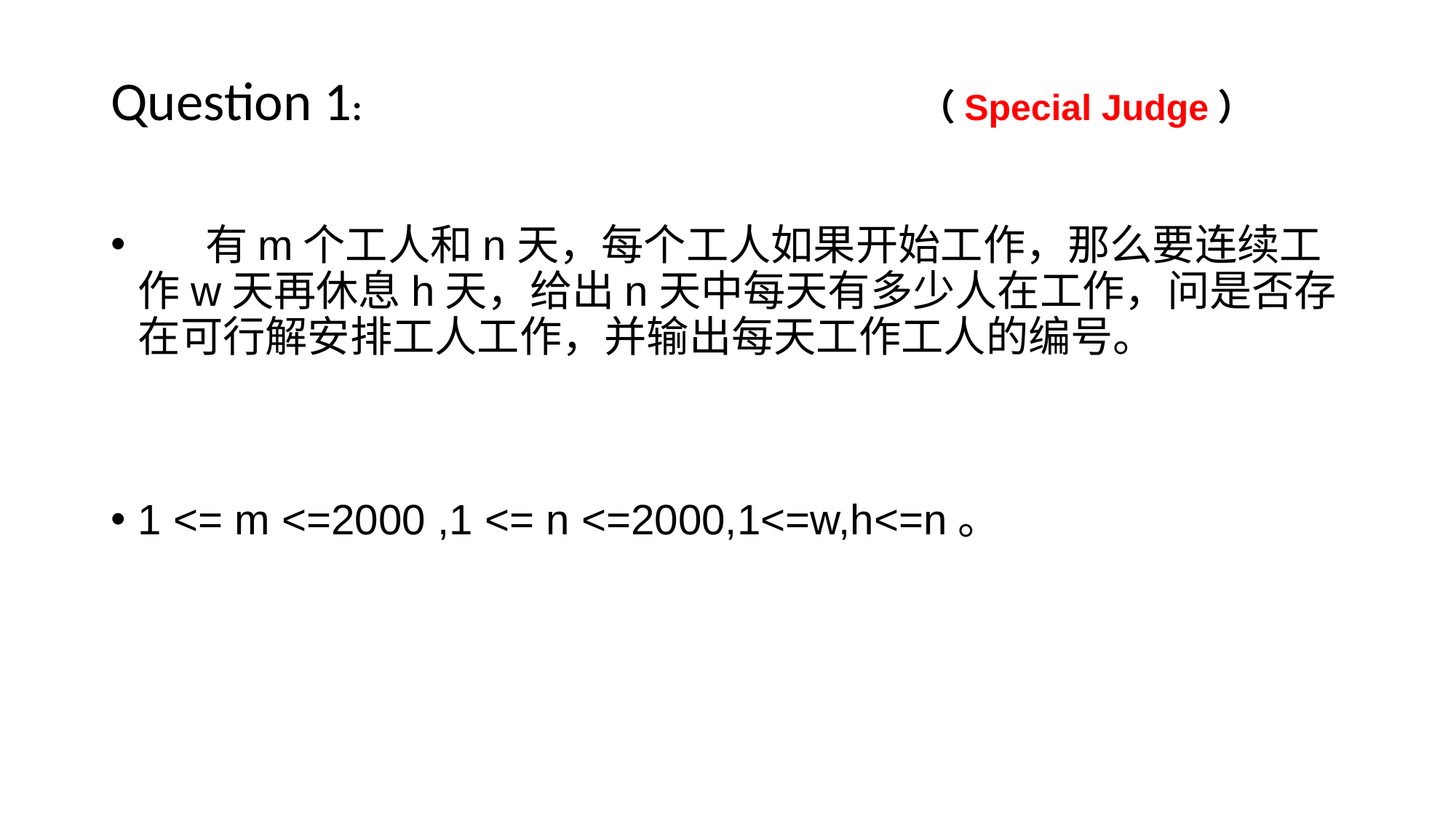

# Question 1:                                                                   （Special Judge）
      有m个工人和n天，每个工人如果开始工作，那么要连续工作w天再休息h天，给出n天中每天有多少人在工作，问是否存在可行解安排工人工作，并输出每天工作工人的编号。

1 <= m <=2000 ,1 <= n <=2000,1<=w,h<=n。